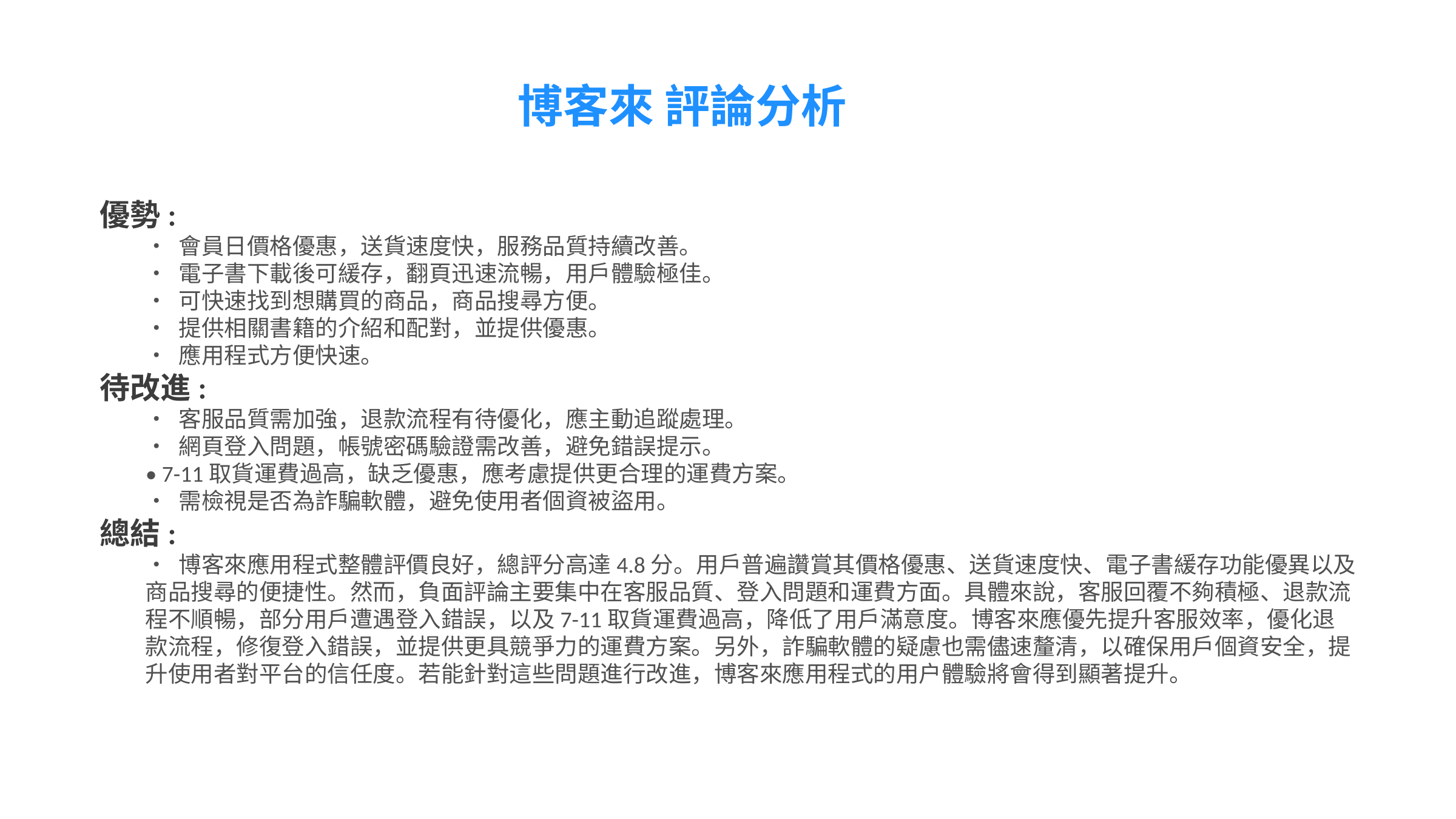

#

博客來 評論分析

優勢:
• 會員日價格優惠，送貨速度快，服務品質持續改善。
• 電子書下載後可緩存，翻頁迅速流暢，用戶體驗極佳。
• 可快速找到想購買的商品，商品搜尋方便。
• 提供相關書籍的介紹和配對，並提供優惠。
• 應用程式方便快速。
待改進:
• 客服品質需加強，退款流程有待優化，應主動追蹤處理。
• 網頁登入問題，帳號密碼驗證需改善，避免錯誤提示。
• 7-11取貨運費過高，缺乏優惠，應考慮提供更合理的運費方案。
• 需檢視是否為詐騙軟體，避免使用者個資被盜用。
總結:
• 博客來應用程式整體評價良好，總評分高達4.8分。用戶普遍讚賞其價格優惠、送貨速度快、電子書緩存功能優異以及商品搜尋的便捷性。然而，負面評論主要集中在客服品質、登入問題和運費方面。具體來說，客服回覆不夠積極、退款流程不順暢，部分用戶遭遇登入錯誤，以及7-11取貨運費過高，降低了用戶滿意度。博客來應優先提升客服效率，優化退款流程，修復登入錯誤，並提供更具競爭力的運費方案。另外，詐騙軟體的疑慮也需儘速釐清，以確保用戶個資安全，提升使用者對平台的信任度。若能針對這些問題進行改進，博客來應用程式的用户體驗將會得到顯著提升。